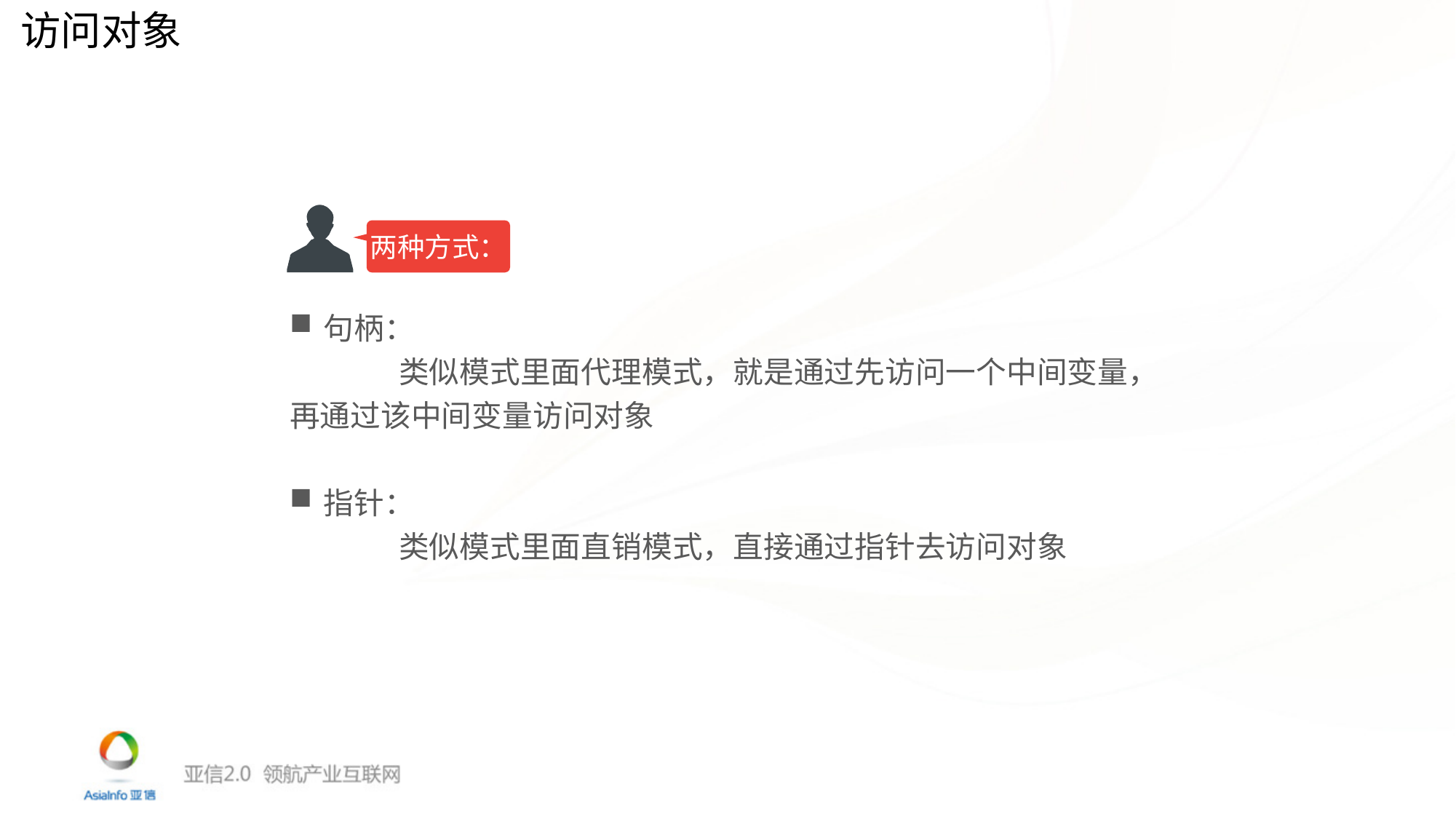

访问对象

两种方式：

句柄：
	类似模式里面代理模式，就是通过先访问一个中间变量，再通过该中间变量访问对象

指针：
	类似模式里面直销模式，直接通过指针去访问对象